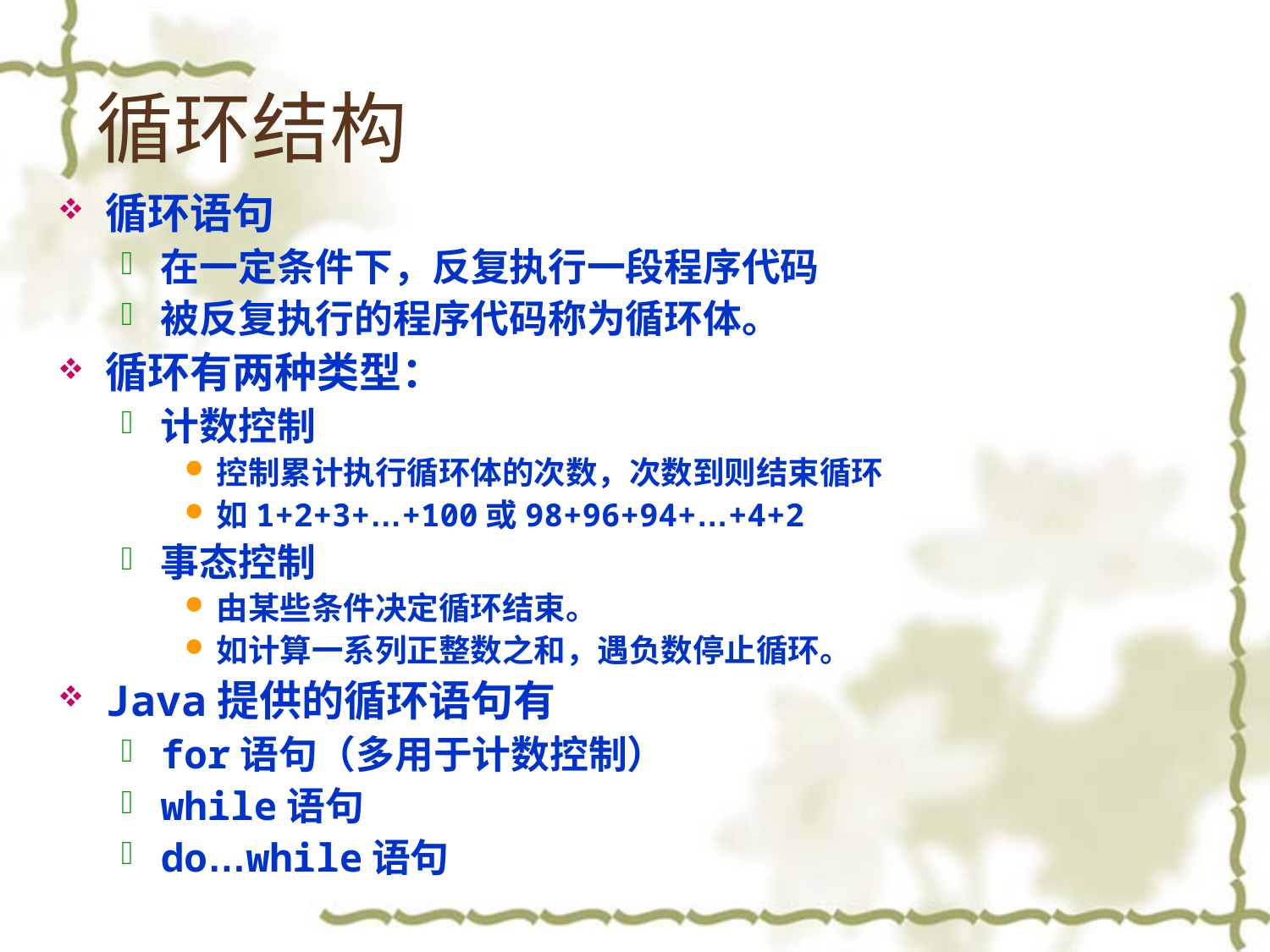

# 循环结构
循环语句
在一定条件下，反复执行一段程序代码
被反复执行的程序代码称为循环体。
循环有两种类型：
计数控制
控制累计执行循环体的次数，次数到则结束循环
如1+2+3+…+100或98+96+94+…+4+2
事态控制
由某些条件决定循环结束。
如计算一系列正整数之和，遇负数停止循环。
Java提供的循环语句有
for语句（多用于计数控制）
while语句
do…while语句